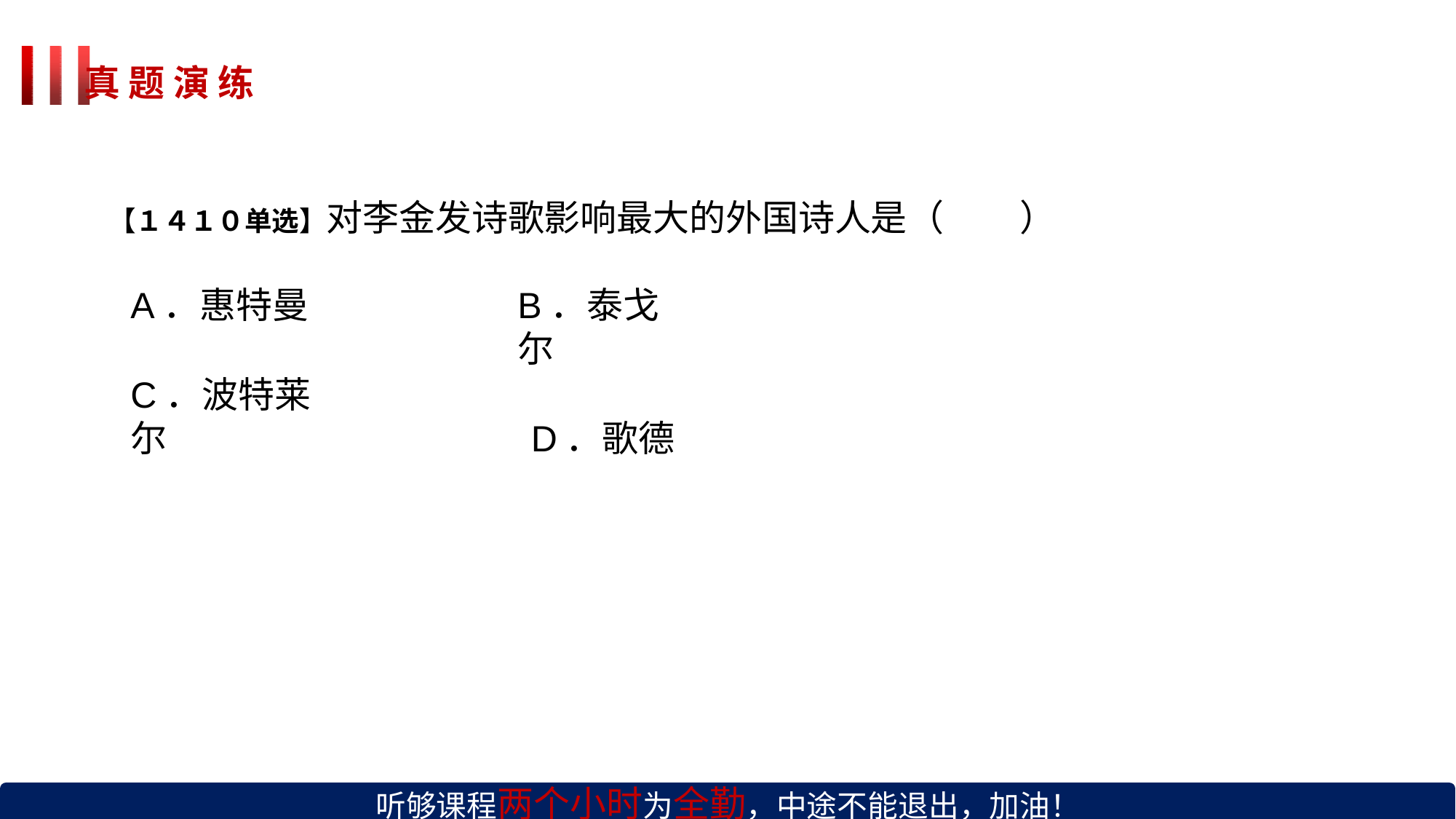

# 真 题 演 练
【１４１０单选】对李金发诗歌影响最大的外国诗人是（	）
A．惠特曼

C．波特莱尔
B．泰戈尔

D．歌德

听够课程两个小时为全勤，中途不能退出，加油！